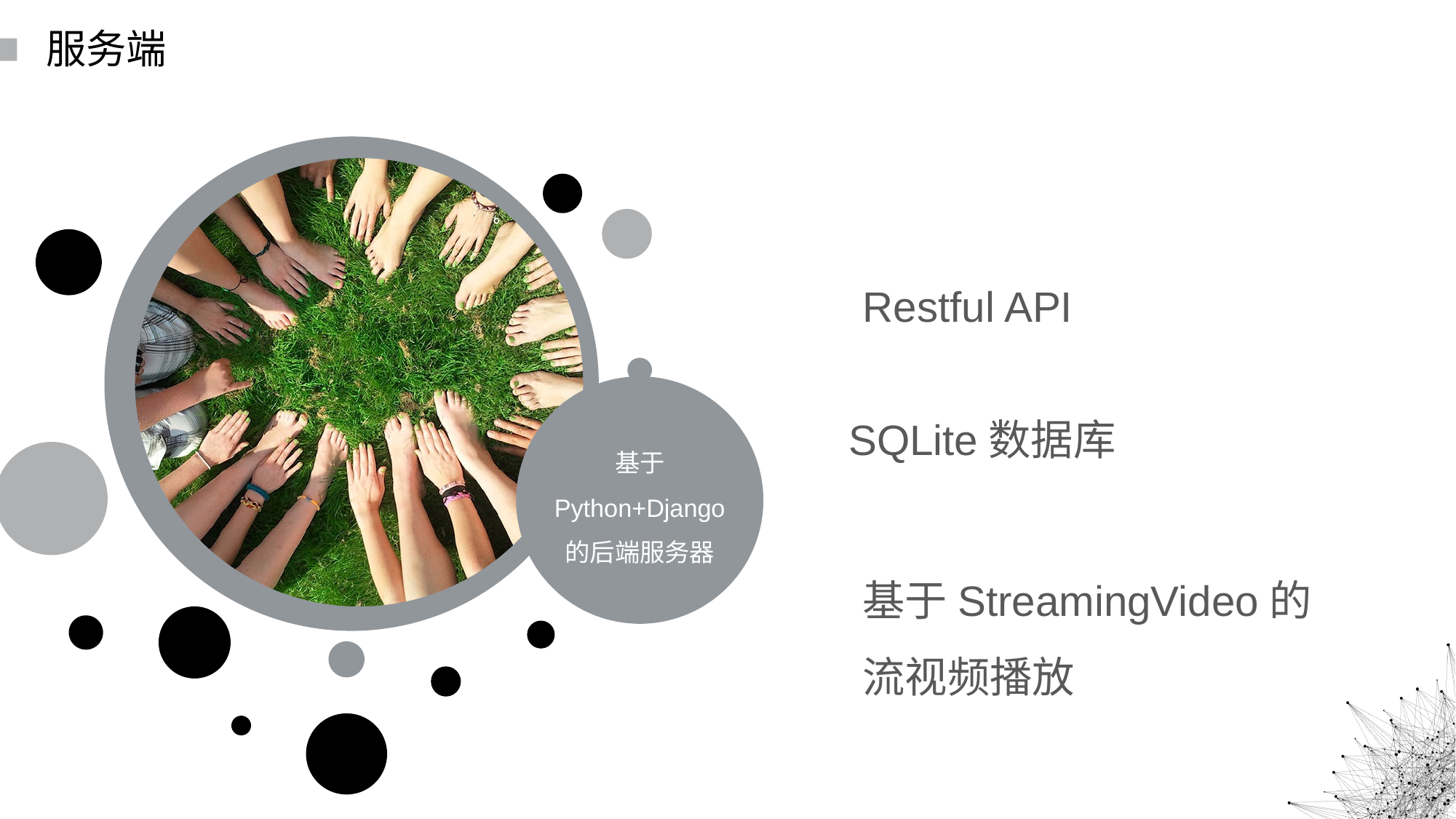

服务端

Restful API

基于
Python+Django
的后端服务器
SQLite数据库

基于StreamingVideo的
流视频播放